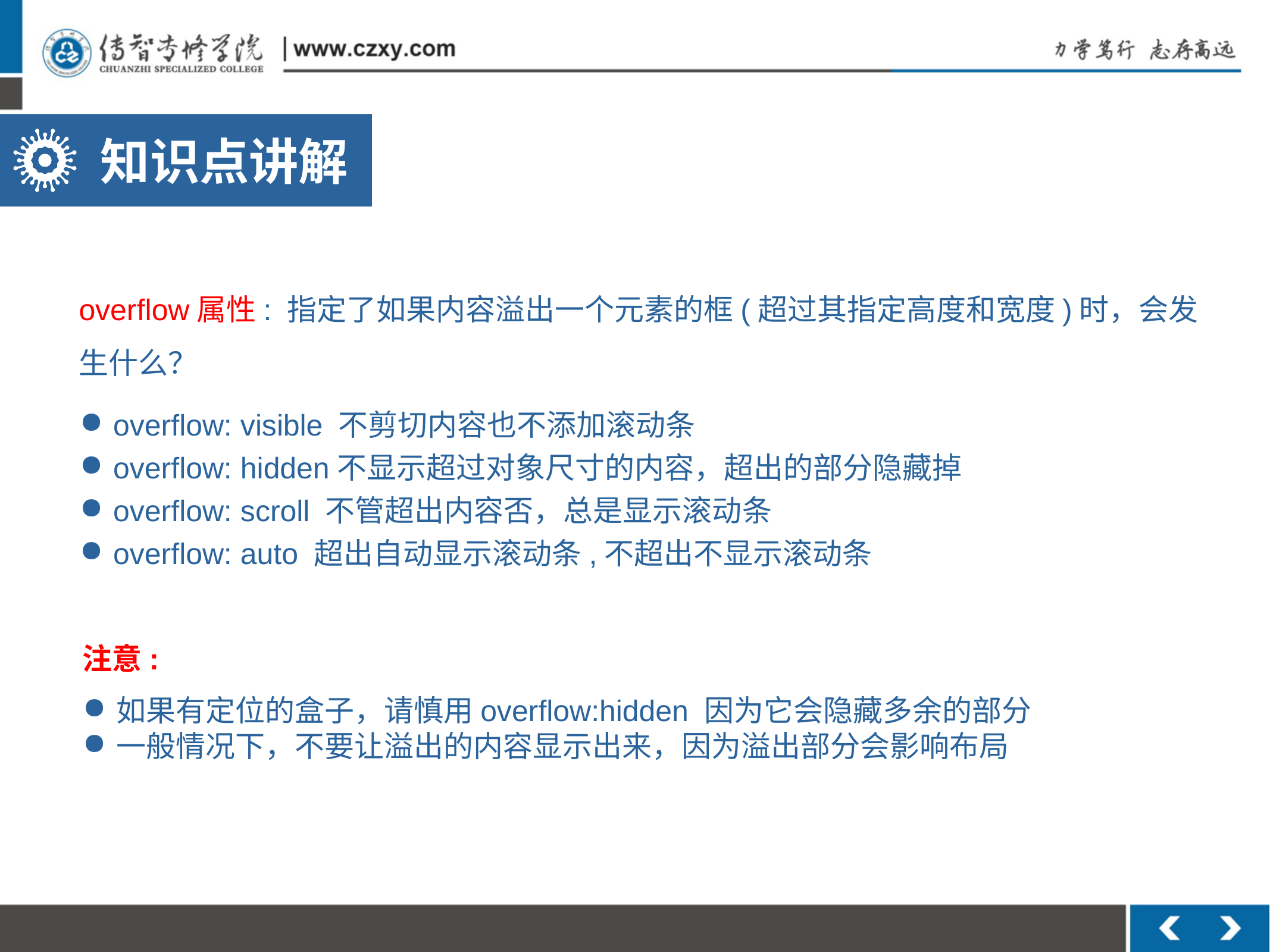

知识点讲解
overflow属性: 指定了如果内容溢出一个元素的框(超过其指定高度和宽度)时，会发生什么？
overflow: visible 不剪切内容也不添加滚动条
overflow: hidden不显示超过对象尺寸的内容，超出的部分隐藏掉
overflow: scroll 不管超出内容否，总是显示滚动条
overflow: auto 超出自动显示滚动条,不超出不显示滚动条
注意:
如果有定位的盒子，请慎用overflow:hidden 因为它会隐藏多余的部分
一般情况下，不要让溢出的内容显示出来，因为溢出部分会影响布局